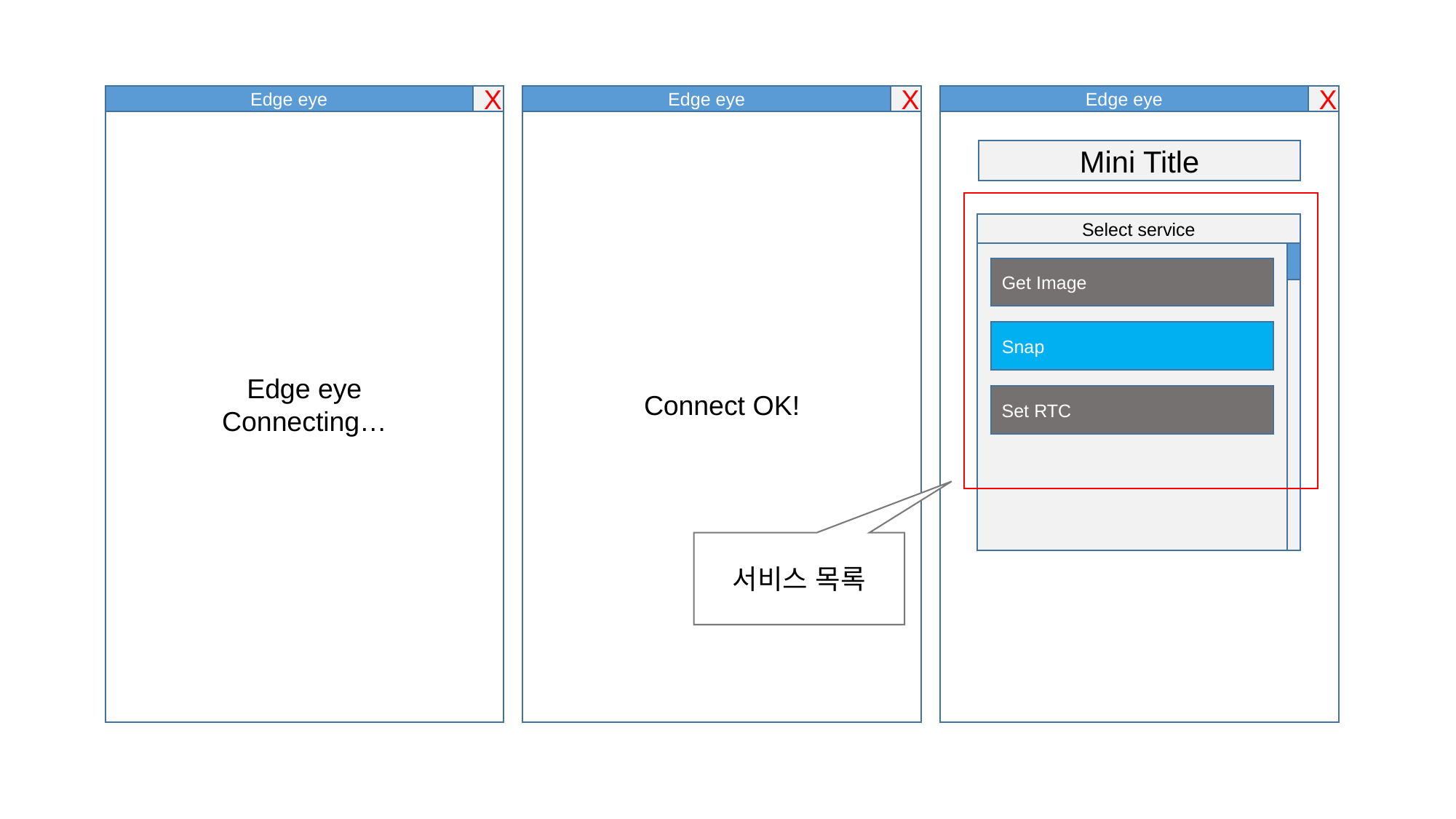

Edge eye
Connecting…
Edge eye
X
Connect OK!
Edge eye
X

Edge eye
X
Mini Title

Select service

Get Image
Snap
Set RTC
서비스 목록